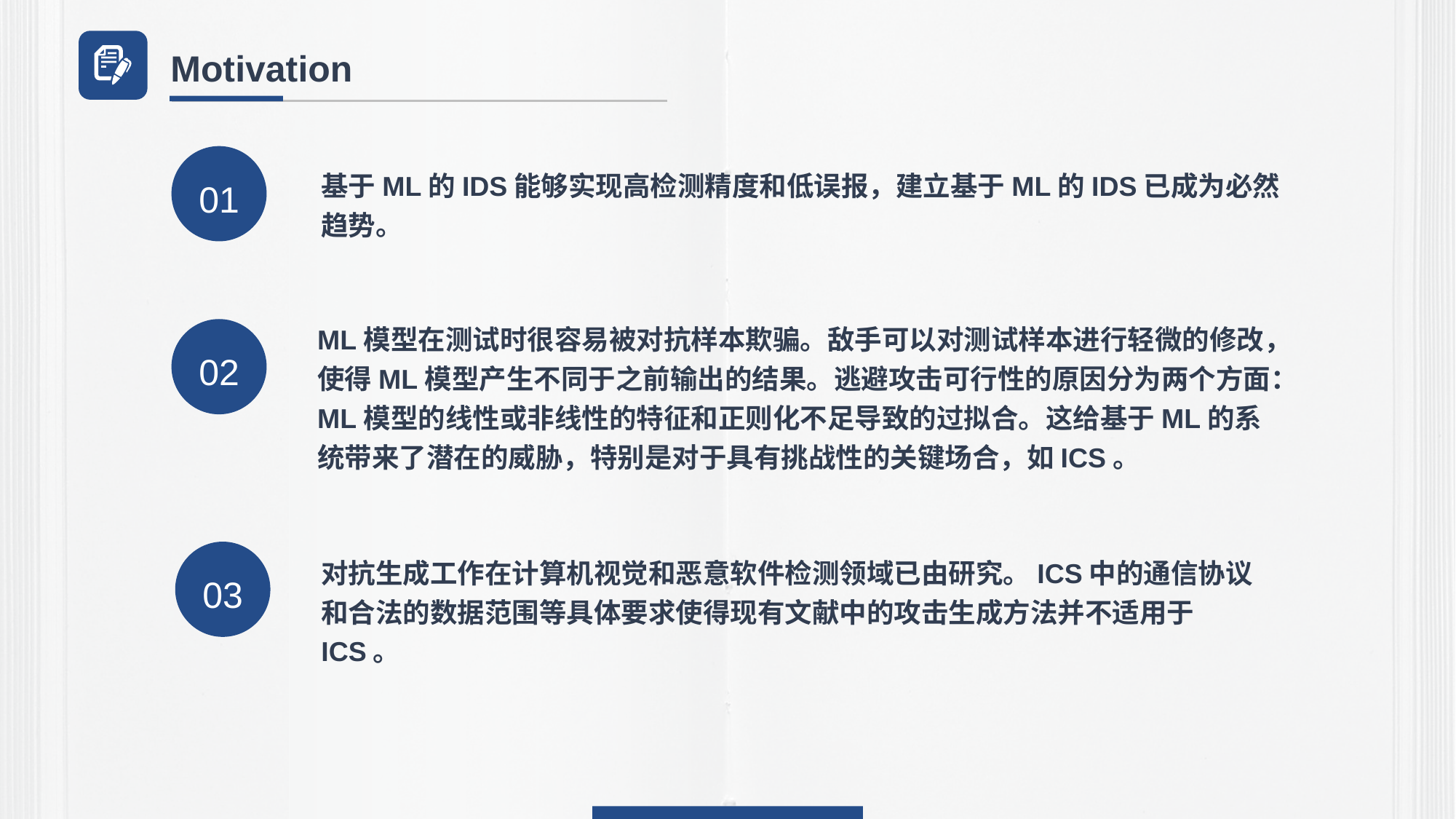

Motivation

01
基于ML的IDS能够实现高检测精度和低误报，建立基于ML的IDS已成为必然趋势。
ML模型在测试时很容易被对抗样本欺骗。敌手可以对测试样本进行轻微的修改，使得ML模型产生不同于之前输出的结果。逃避攻击可行性的原因分为两个方面：ML模型的线性或非线性的特征和正则化不足导致的过拟合。这给基于ML的系统带来了潜在的威胁，特别是对于具有挑战性的关键场合，如ICS。
02
03
对抗生成工作在计算机视觉和恶意软件检测领域已由研究。ICS中的通信协议和合法的数据范围等具体要求使得现有文献中的攻击生成方法并不适用于ICS。